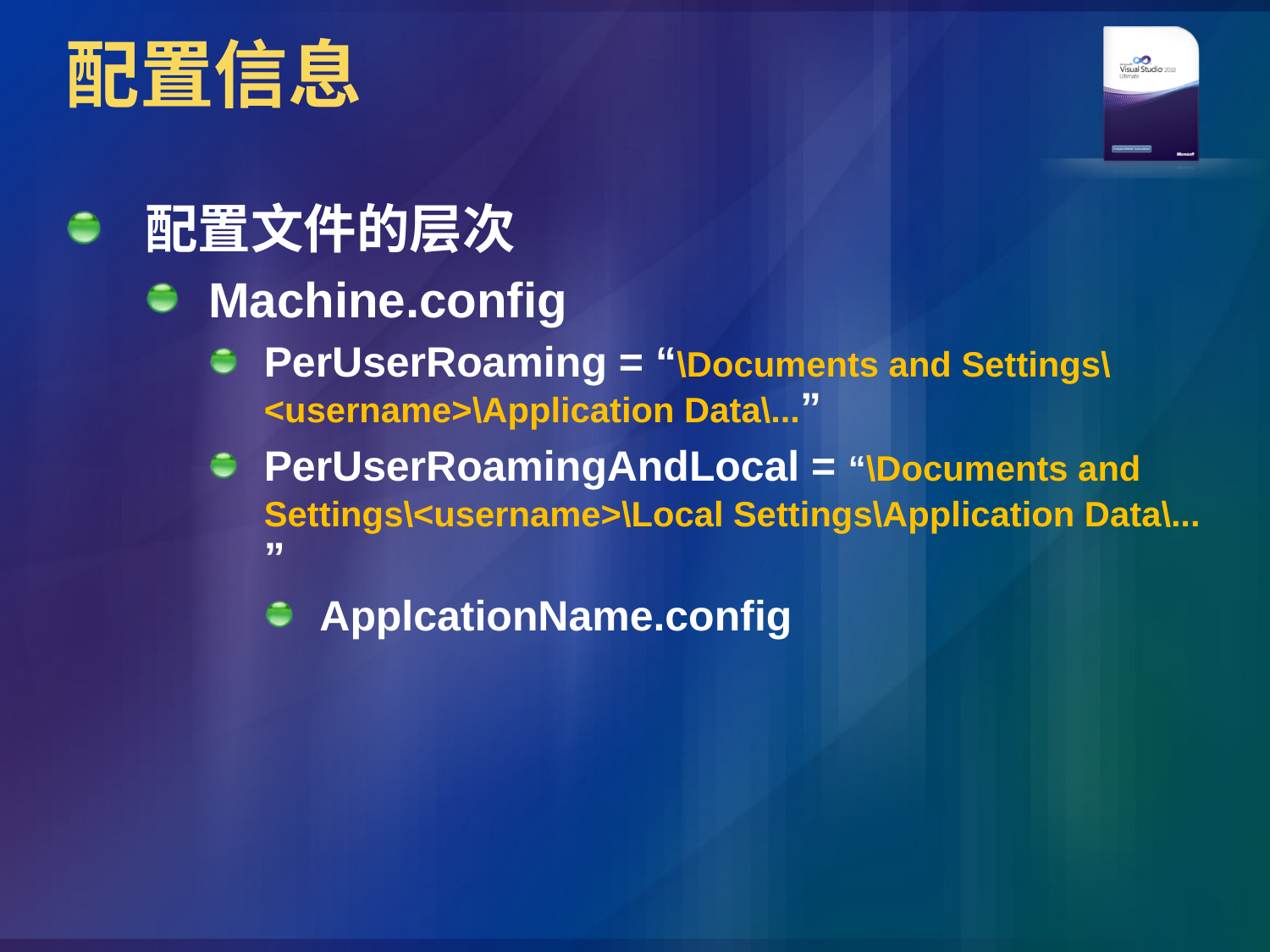

# 配置信息
配置文件的层次
Machine.config
PerUserRoaming = “\Documents and Settings\<username>\Application Data\...”
PerUserRoamingAndLocal = “\Documents and Settings\<username>\Local Settings\Application Data\... ”
ApplcationName.config